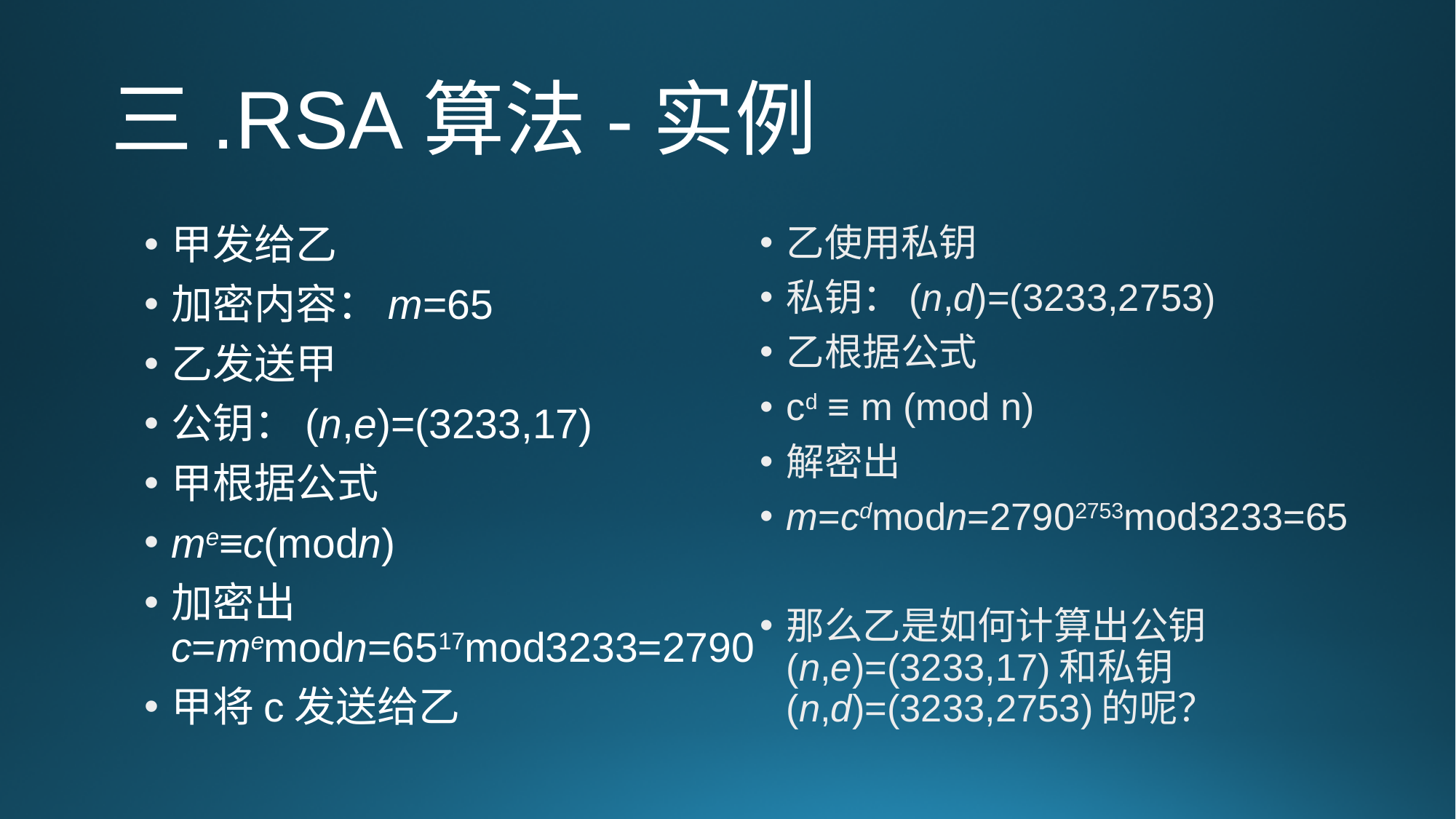

# 三.RSA算法-实例
甲发给乙
加密内容：m=65
乙发送甲
公钥：(n,e)=(3233,17)
甲根据公式
me≡c(modn)
加密出c=memodn=6517mod3233=2790
甲将c发送给乙
乙使用私钥
私钥：(n,d)=(3233,2753)
乙根据公式
cd ≡ m (mod n)
解密出
m=cdmodn=27902753mod3233=65

那么乙是如何计算出公钥(n,e)=(3233,17)和私钥(n,d)=(3233,2753)的呢？